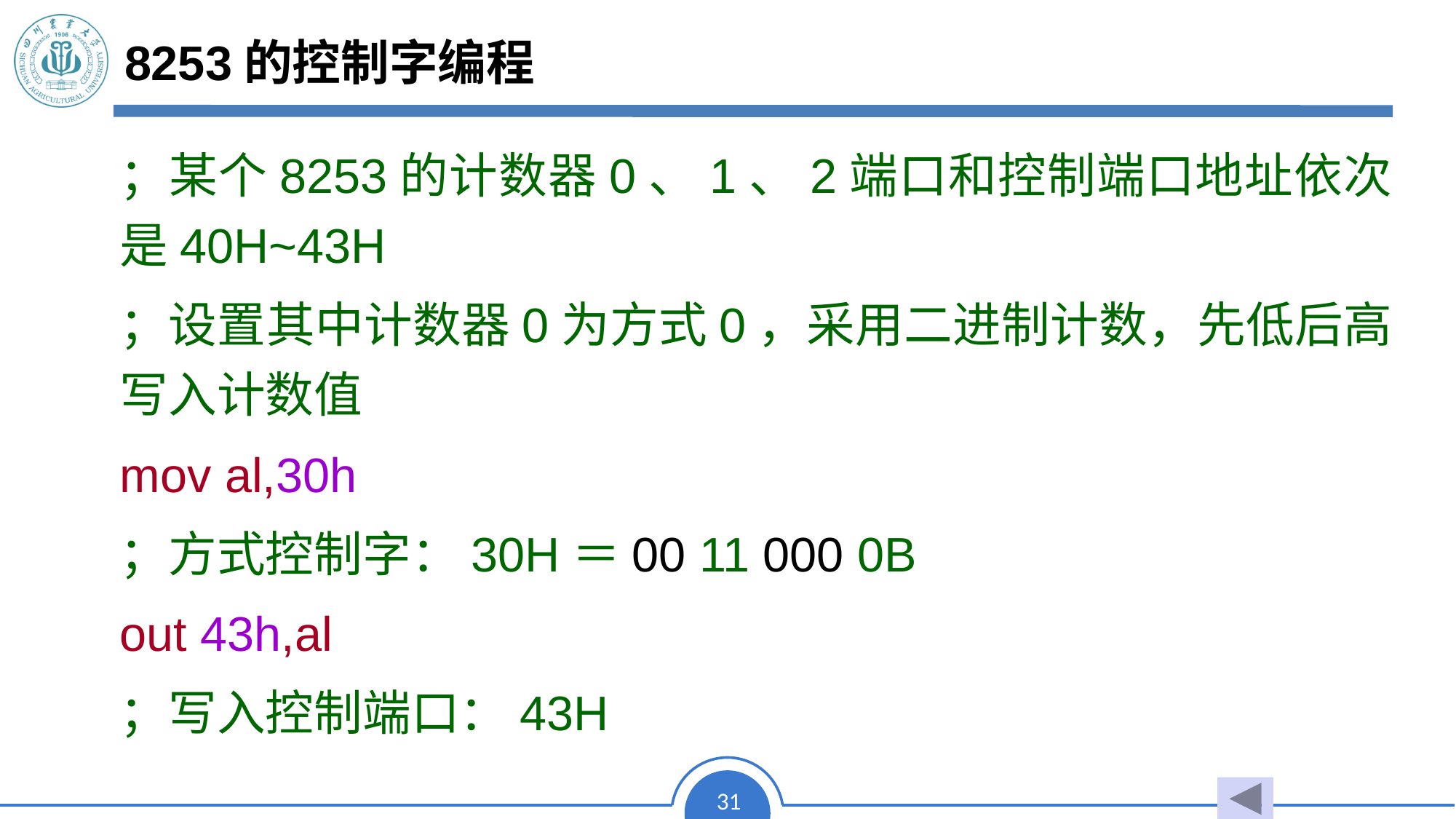

# 8253的控制字编程
；某个8253的计数器0、1、2端口和控制端口地址依次是40H~43H
；设置其中计数器0为方式0，采用二进制计数，先低后高写入计数值
mov al,30h
；方式控制字：30H＝00 11 000 0B
out 43h,al
；写入控制端口：43H